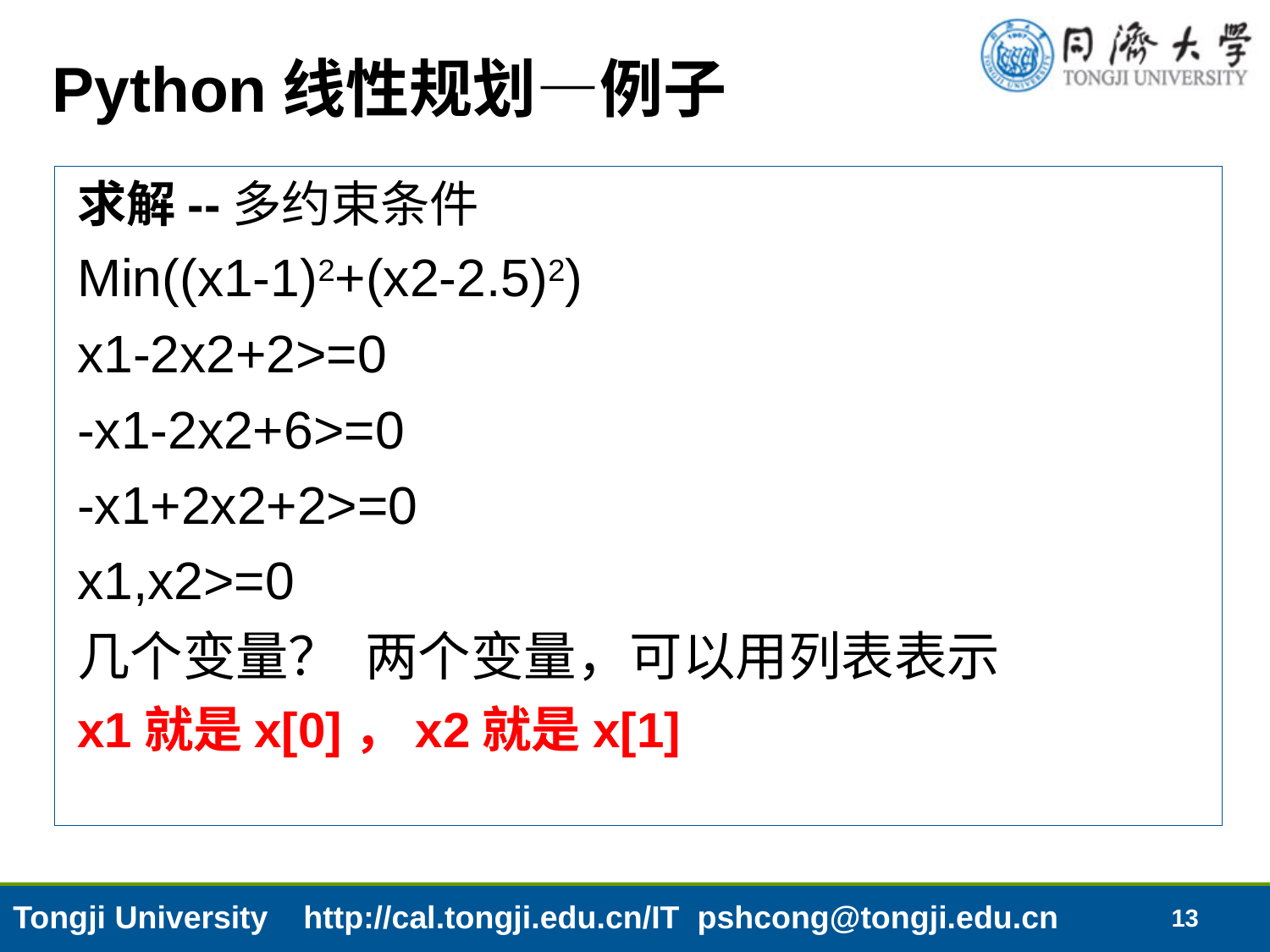

# Python线性规划—例子

求解--多约束条件
Min((x1-1)2+(x2-2.5)2)
x1-2x2+2>=0
-x1-2x2+6>=0
-x1+2x2+2>=0
x1,x2>=0
几个变量？  两个变量，可以用列表表示
x1就是x[0]，x2就是x[1]